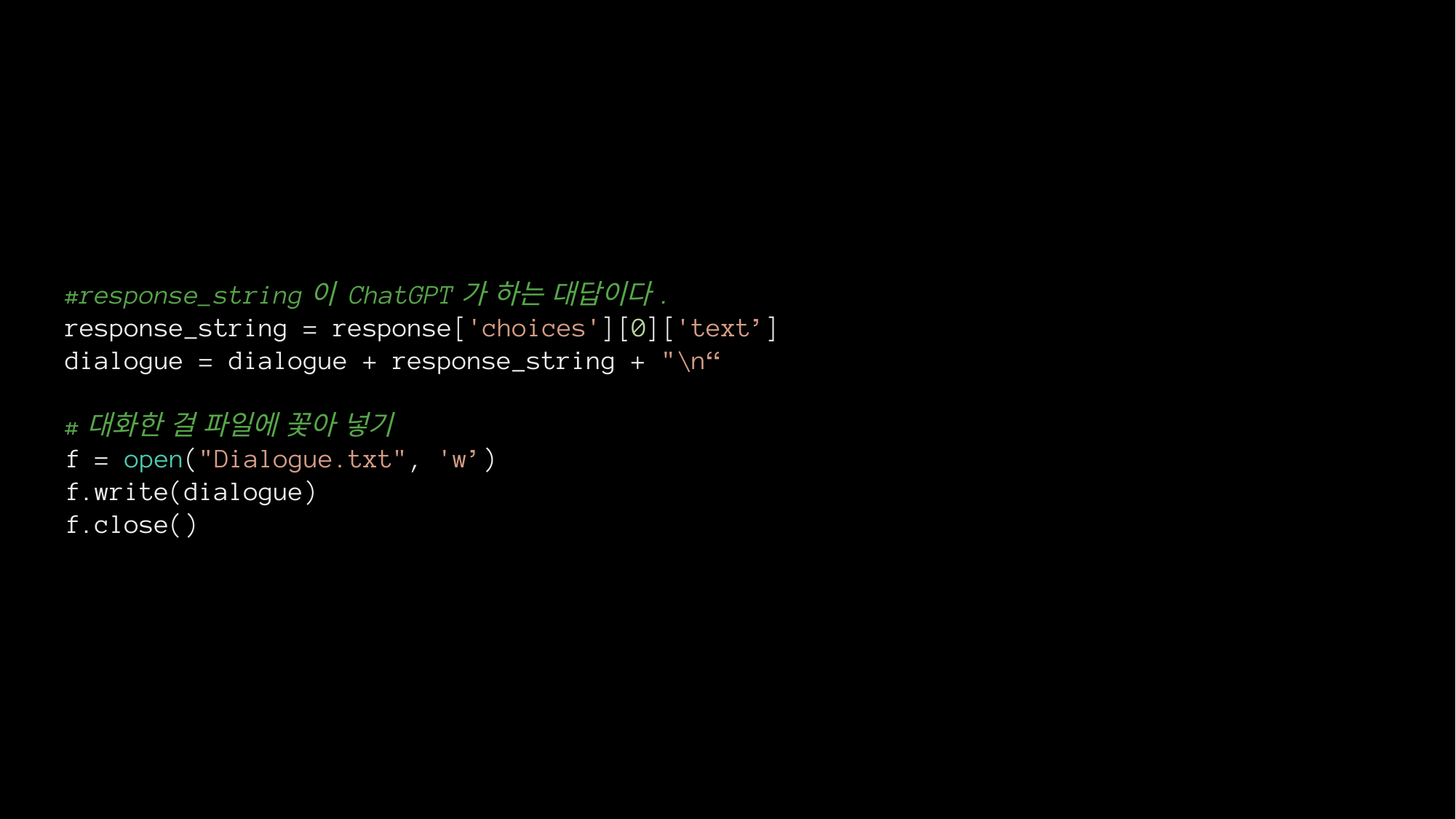

#response_string이 ChatGPT가 하는 대답이다.
response_string = response['choices'][0]['text’]
dialogue = dialogue + response_string + "\n“

#대화한 걸 파일에 꽃아 넣기
f = open("Dialogue.txt", 'w’)
f.write(dialogue)
f.close()